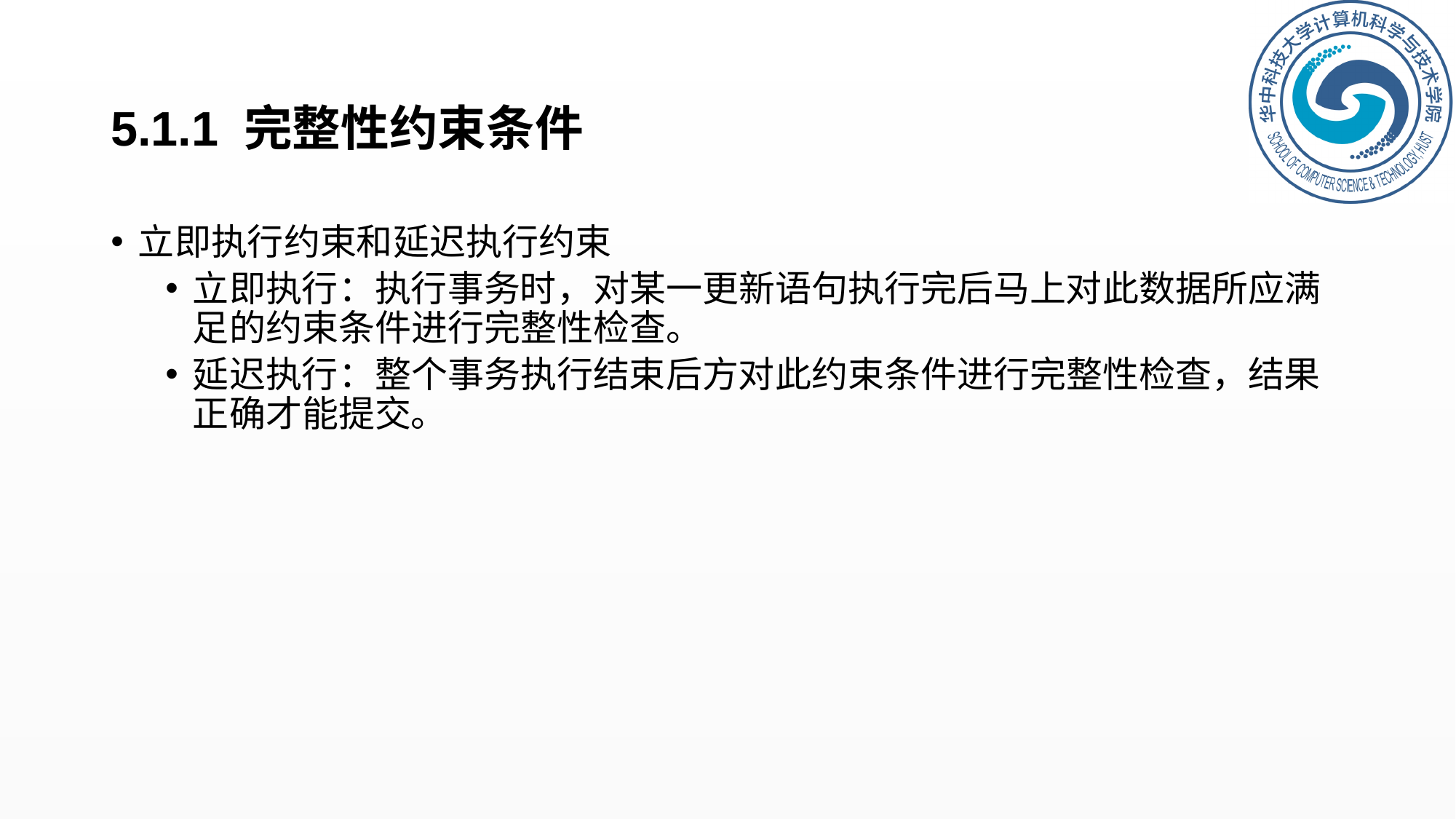

# 5.1.1 完整性约束条件
立即执行约束和延迟执行约束
立即执行：执行事务时，对某一更新语句执行完后马上对此数据所应满足的约束条件进行完整性检查。
延迟执行：整个事务执行结束后方对此约束条件进行完整性检查，结果正确才能提交。